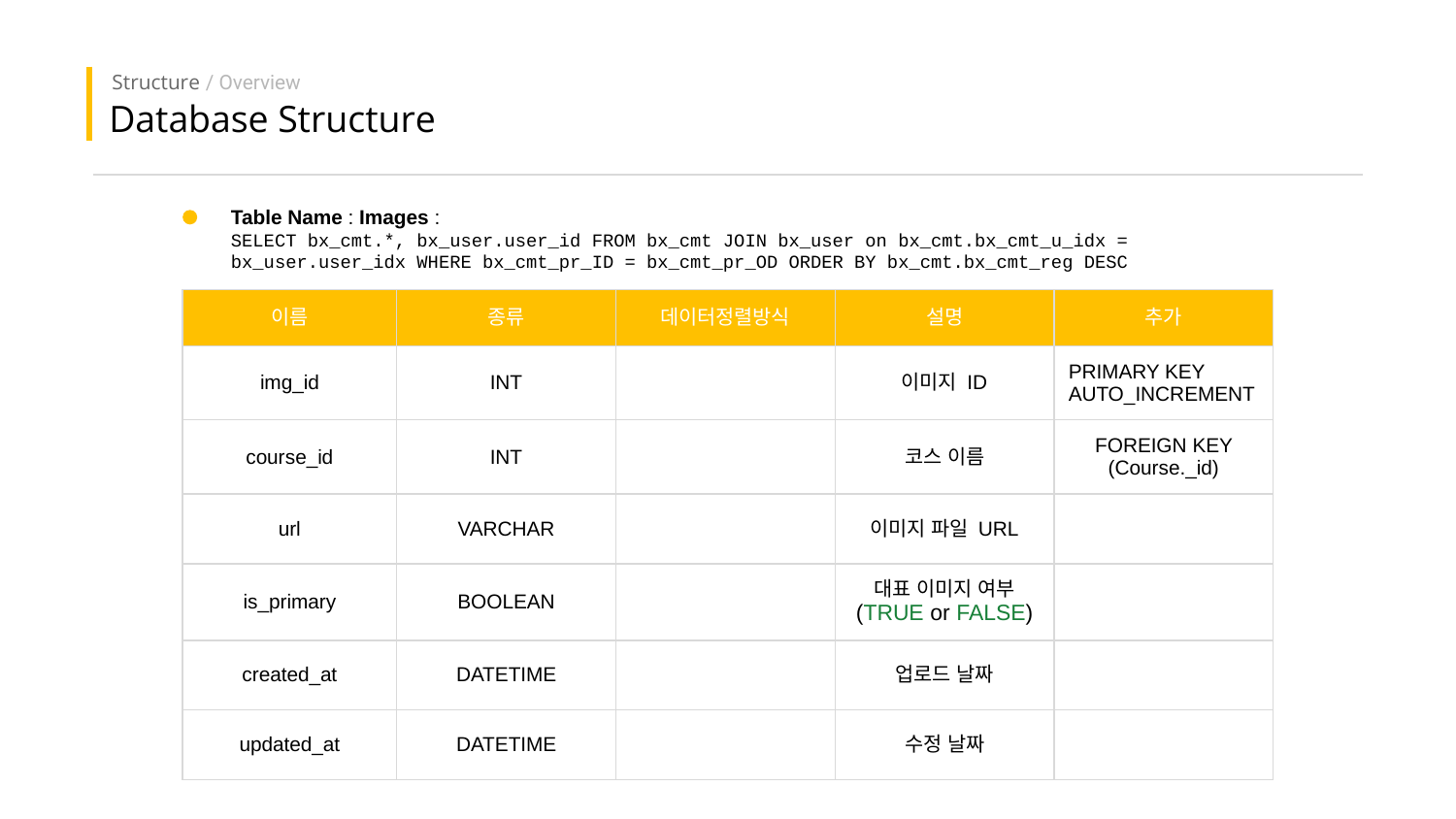

Structure / Overview
Database Structure
Table Name : Images :
SELECT bx_cmt.*, bx_user.user_id FROM bx_cmt JOIN bx_user on bx_cmt.bx_cmt_u_idx = bx_user.user_idx WHERE bx_cmt_pr_ID = bx_cmt_pr_OD ORDER BY bx_cmt.bx_cmt_reg DESC

| 이름 | 종류 | 데이터정렬방식 | 설명 | 추가 |
| --- | --- | --- | --- | --- |
| img\_id | INT |  | 이미지 ID | PRIMARY KEY AUTO\_INCREMENT |
| course\_id | INT |  | 코스 이름 | FOREIGN KEY (Course.\_id) |
| url | VARCHAR |  | 이미지 파일 URL |  |
| is\_primary | BOOLEAN |  | 대표 이미지 여부 (TRUE or FALSE) |  |
| created\_at | DATETIME |  | 업로드 날짜 |  |
| updated\_at | DATETIME |  | 수정 날짜 |  |